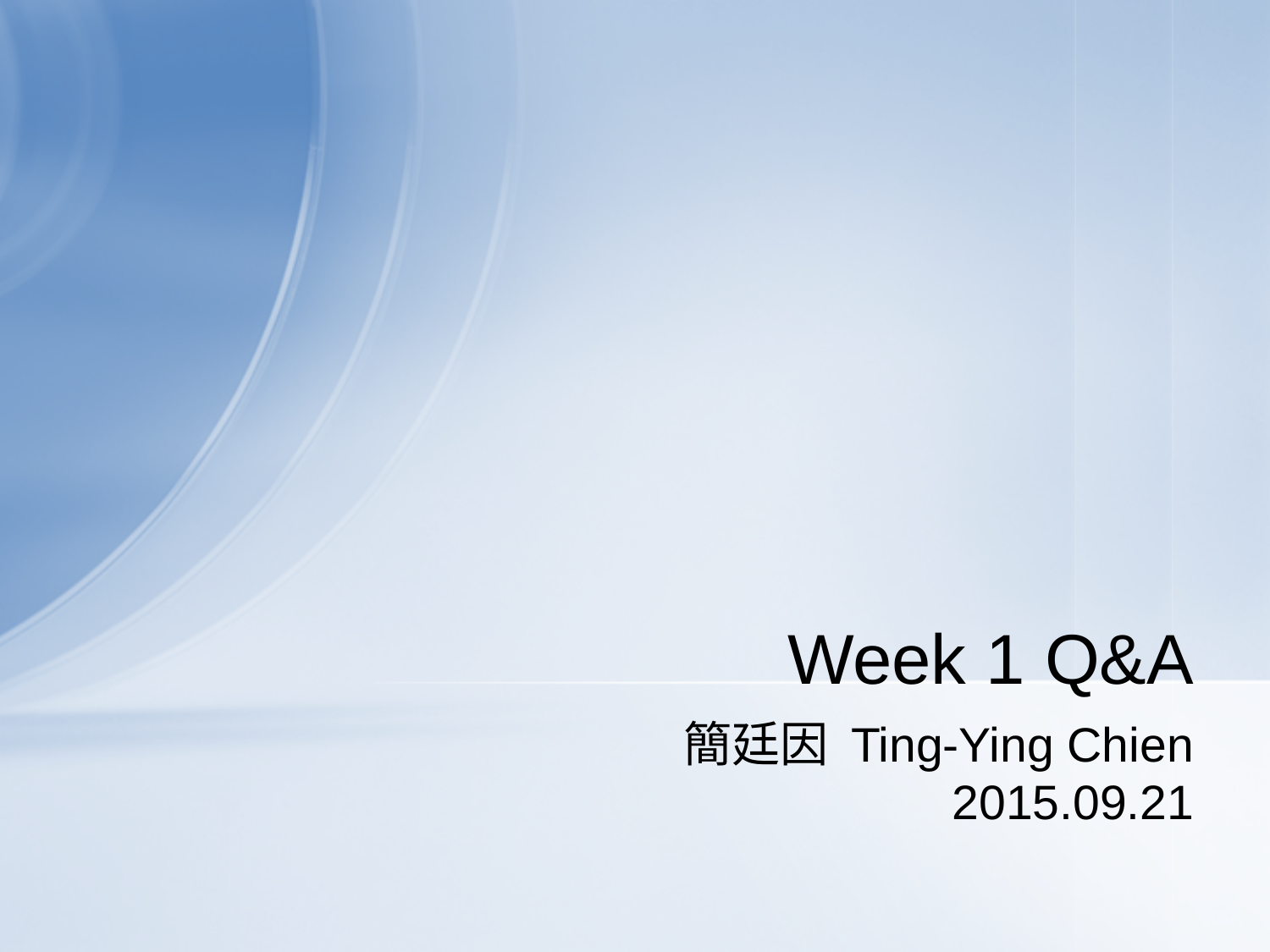

# Week 1 Q&A
 簡廷因 Ting-Ying Chien
2015.09.21